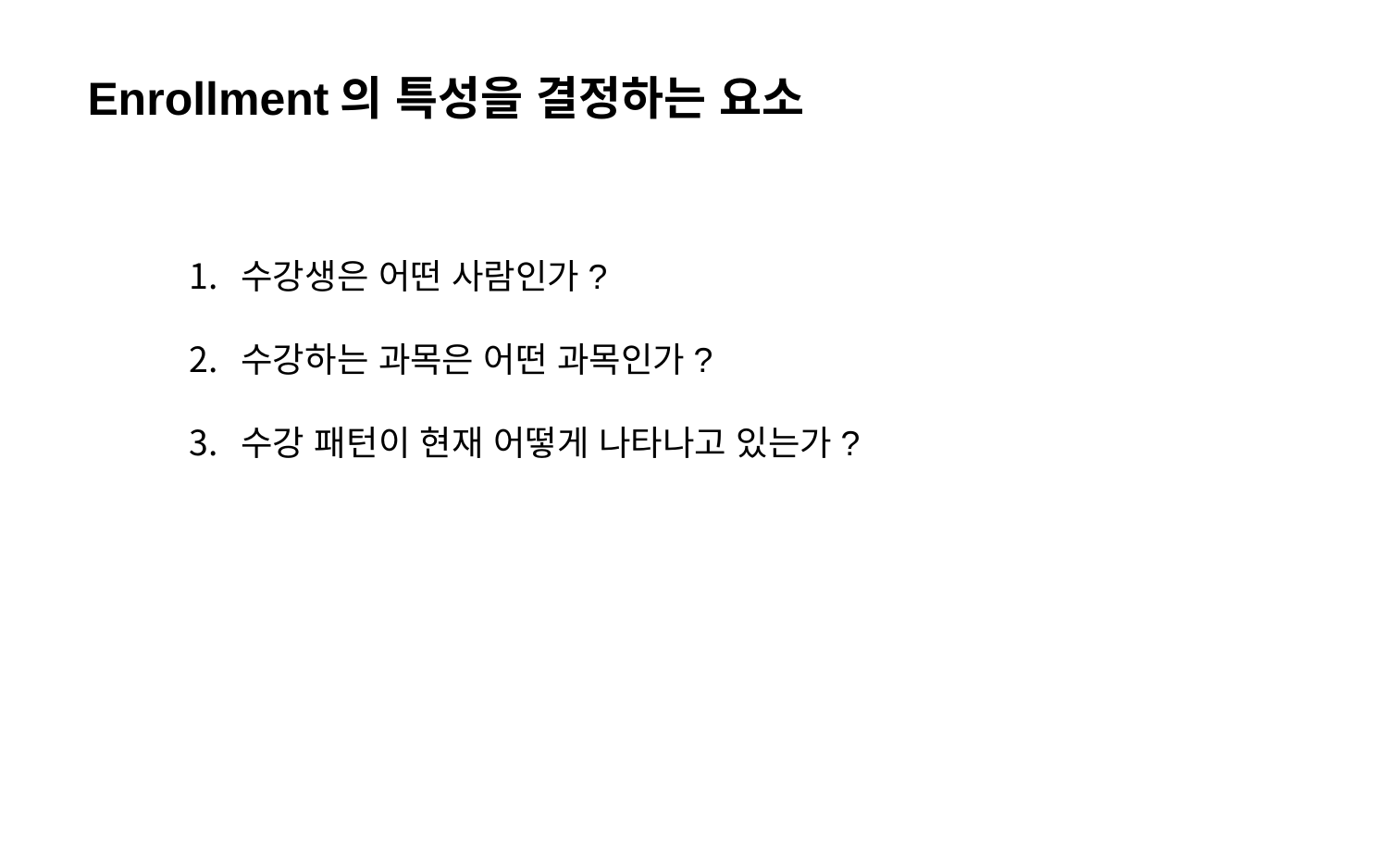

Enrollment의 특성을 결정하는 요소
수강생은 어떤 사람인가?

수강하는 과목은 어떤 과목인가?

수강 패턴이 현재 어떻게 나타나고 있는가?